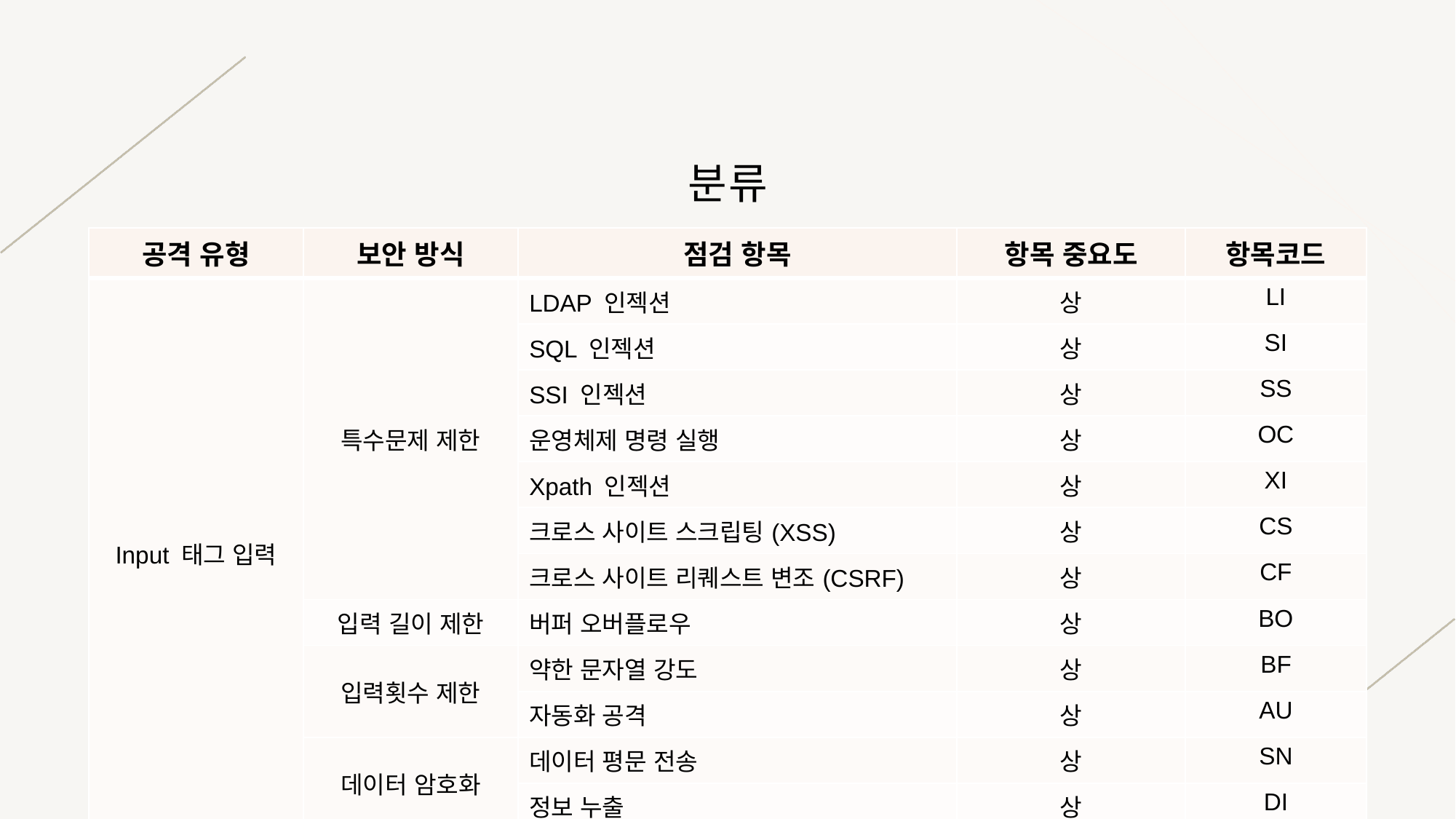

# 분류
| 공격 유형 | 보안 방식 | 점검 항목 | 항목 중요도 | 항목코드 |
| --- | --- | --- | --- | --- |
| Input 태그 입력 | 특수문제 제한 | LDAP 인젝션 | 상 | LI |
|  |  | SQL 인젝션 | 상 | SI |
|  |  | SSI 인젝션 | 상 | SS |
|  |  | 운영체제 명령 실행 | 상 | OC |
|  |  | Xpath 인젝션 | 상 | XI |
|  |  | 크로스 사이트 스크립팅(XSS) | 상 | CS |
|  |  | 크로스 사이트 리퀘스트 변조(CSRF) | 상 | CF |
|  | 입력 길이 제한 | 버퍼 오버플로우 | 상 | BO |
|  | 입력횟수 제한 | 약한 문자열 강도 | 상 | BF |
|  |  | 자동화 공격 | 상 | AU |
|  | 데이터 암호화 | 데이터 평문 전송 | 상 | SN |
|  |  | 정보 누출 | 상 | DI |
6